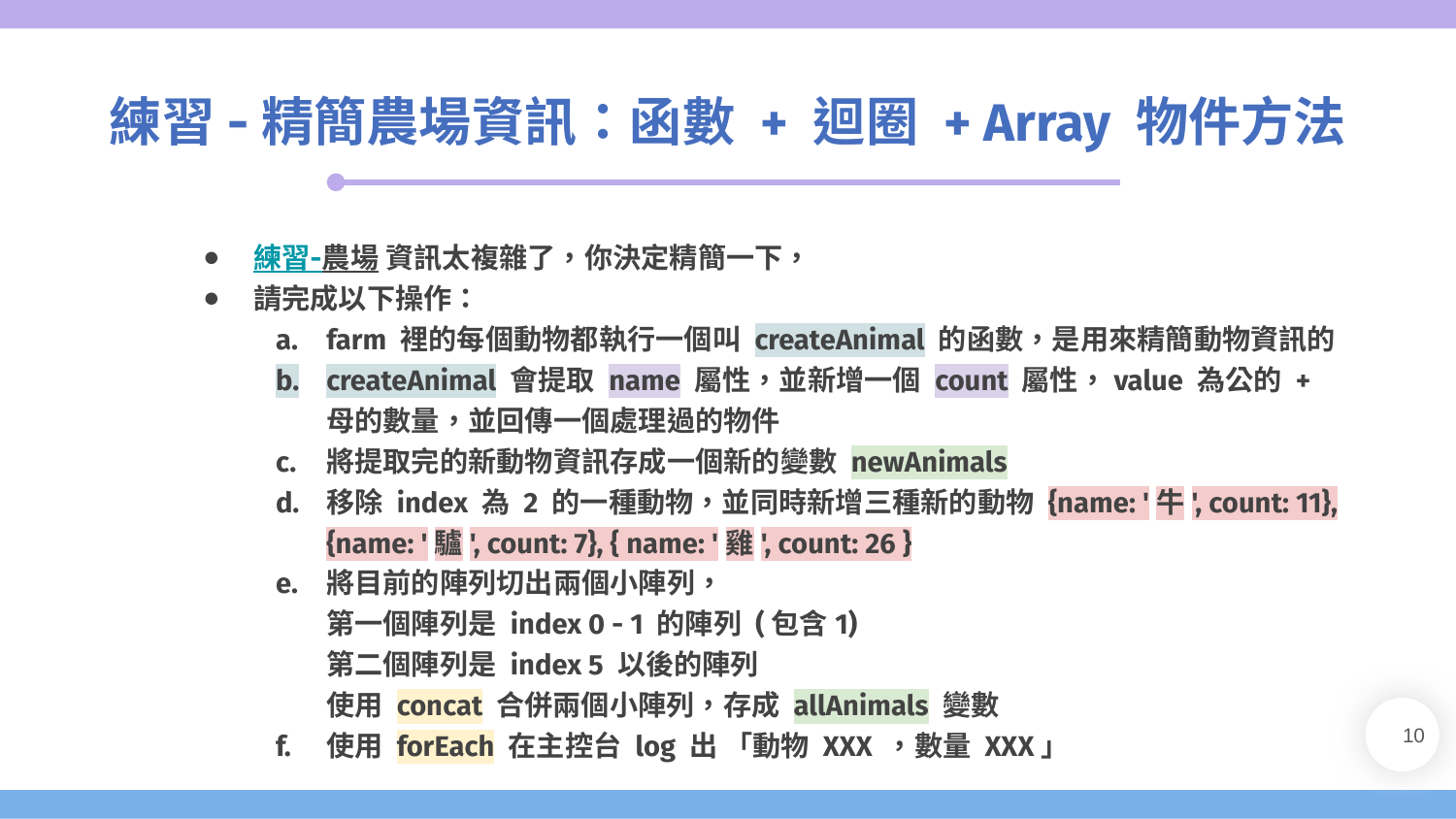

練習-精簡農場資訊：函數 + 迴圈 + Array 物件方法
練習-農場 資訊太複雜了，你決定精簡一下，
請完成以下操作：
farm 裡的每個動物都執行一個叫 createAnimal 的函數，是用來精簡動物資訊的
createAnimal 會提取 name 屬性，並新增一個 count 屬性，value 為公的 + 母的數量，並回傳一個處理過的物件
將提取完的新動物資訊存成一個新的變數 newAnimals
移除 index 為 2 的一種動物，並同時新增三種新的動物 {name: '牛', count: 11}, {name: '驢', count: 7}, { name: '雞', count: 26 }
將目前的陣列切出兩個小陣列，
第一個陣列是 index 0 - 1 的陣列 (包含1)
第二個陣列是 index 5 以後的陣列
使用 concat 合併兩個小陣列，存成 allAnimals 變數
使用 forEach 在主控台 log 出 「動物 XXX ，數量 XXX」

10